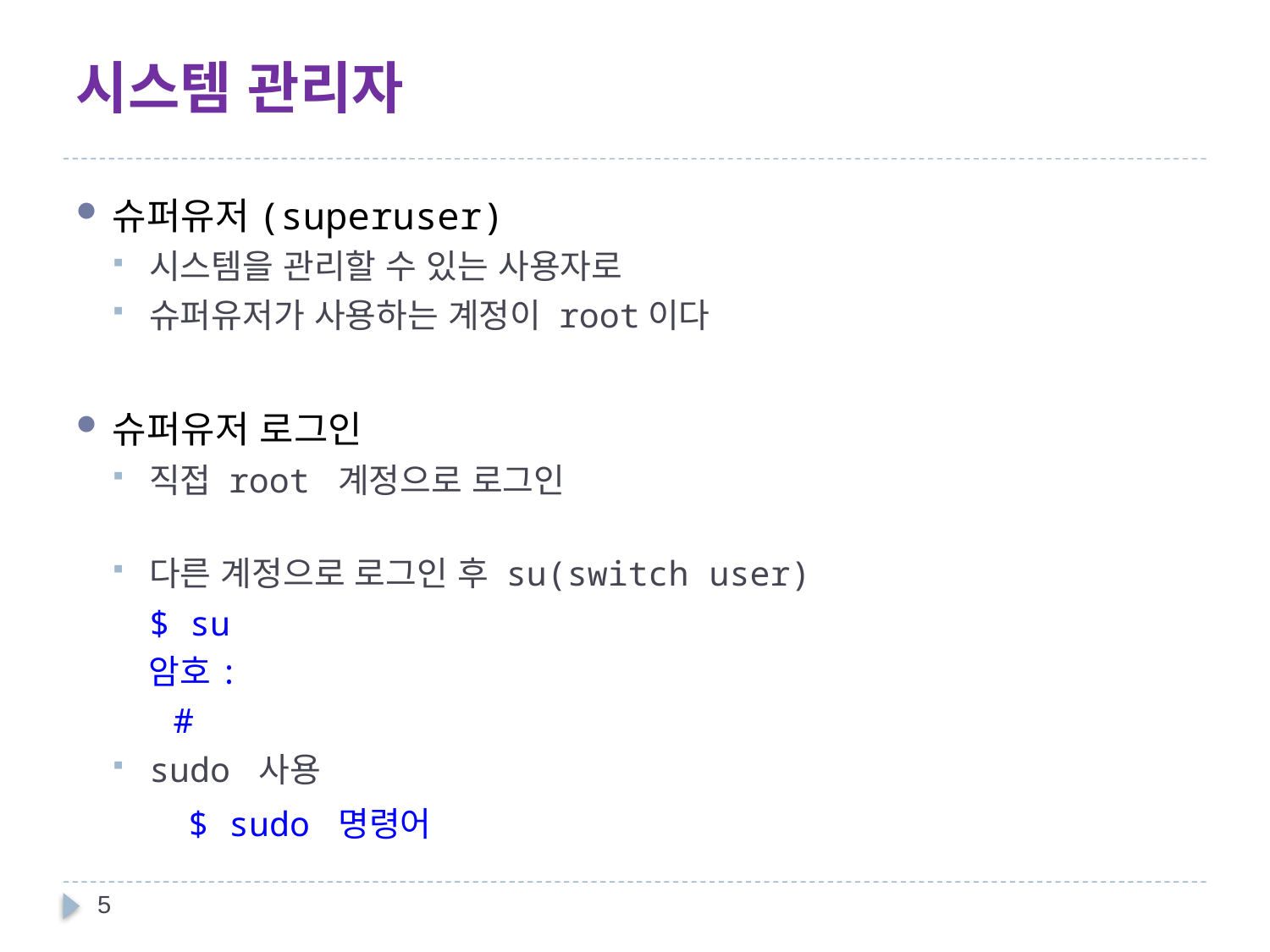

# 시스템 관리자
슈퍼유저(superuser)
시스템을 관리할 수 있는 사용자로
슈퍼유저가 사용하는 계정이 root이다

슈퍼유저 로그인
직접 root 계정으로 로그인

다른 계정으로 로그인 후 su(switch user)
	$ su
   암호:
   #
sudo 사용
     $ sudo 명령어

5